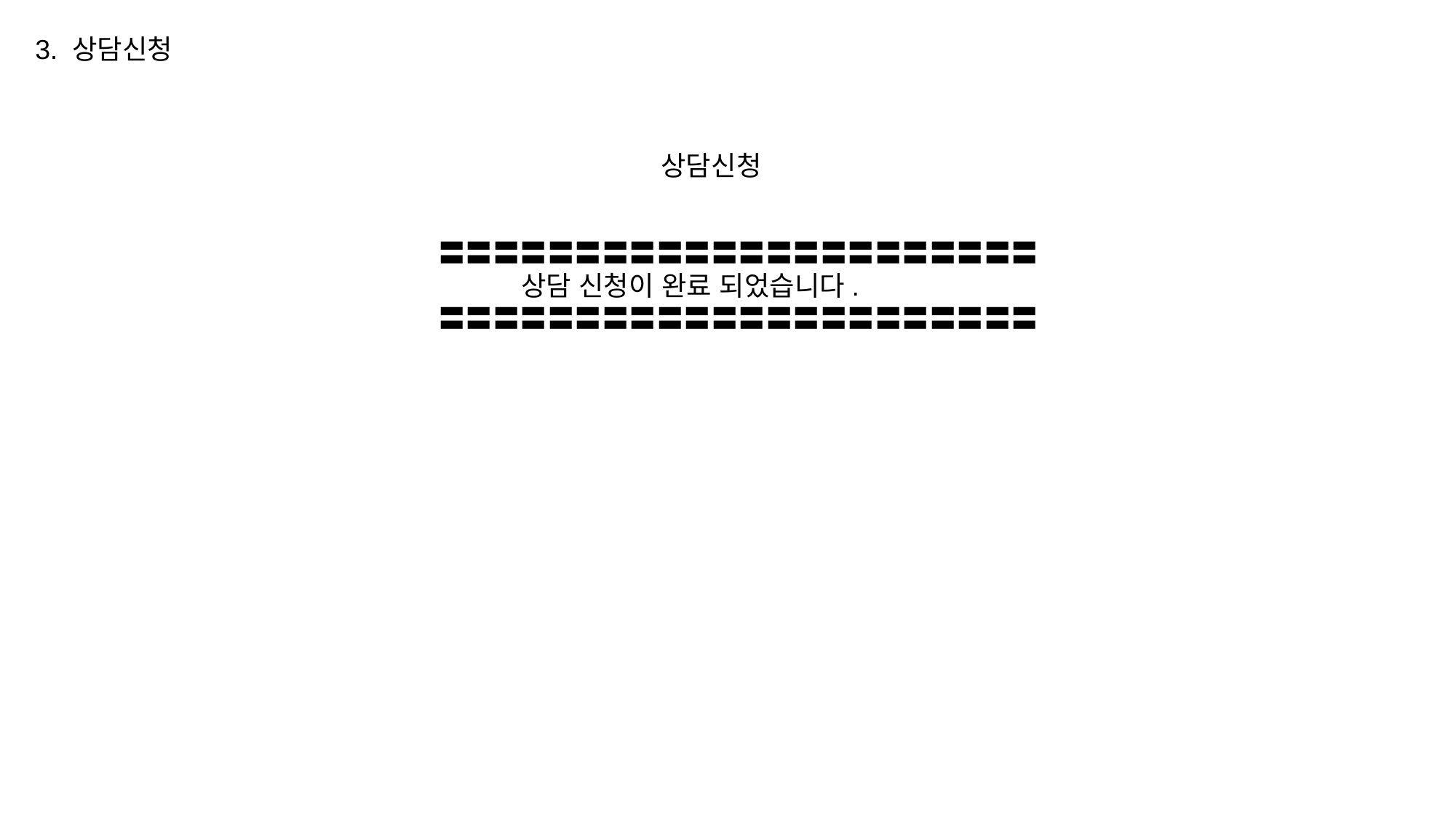

3. 상담신청
상담신청
〓〓〓〓〓〓〓〓〓〓〓〓〓〓〓〓〓〓〓〓〓〓
          상담 신청이 완료 되었습니다.
〓〓〓〓〓〓〓〓〓〓〓〓〓〓〓〓〓〓〓〓〓〓